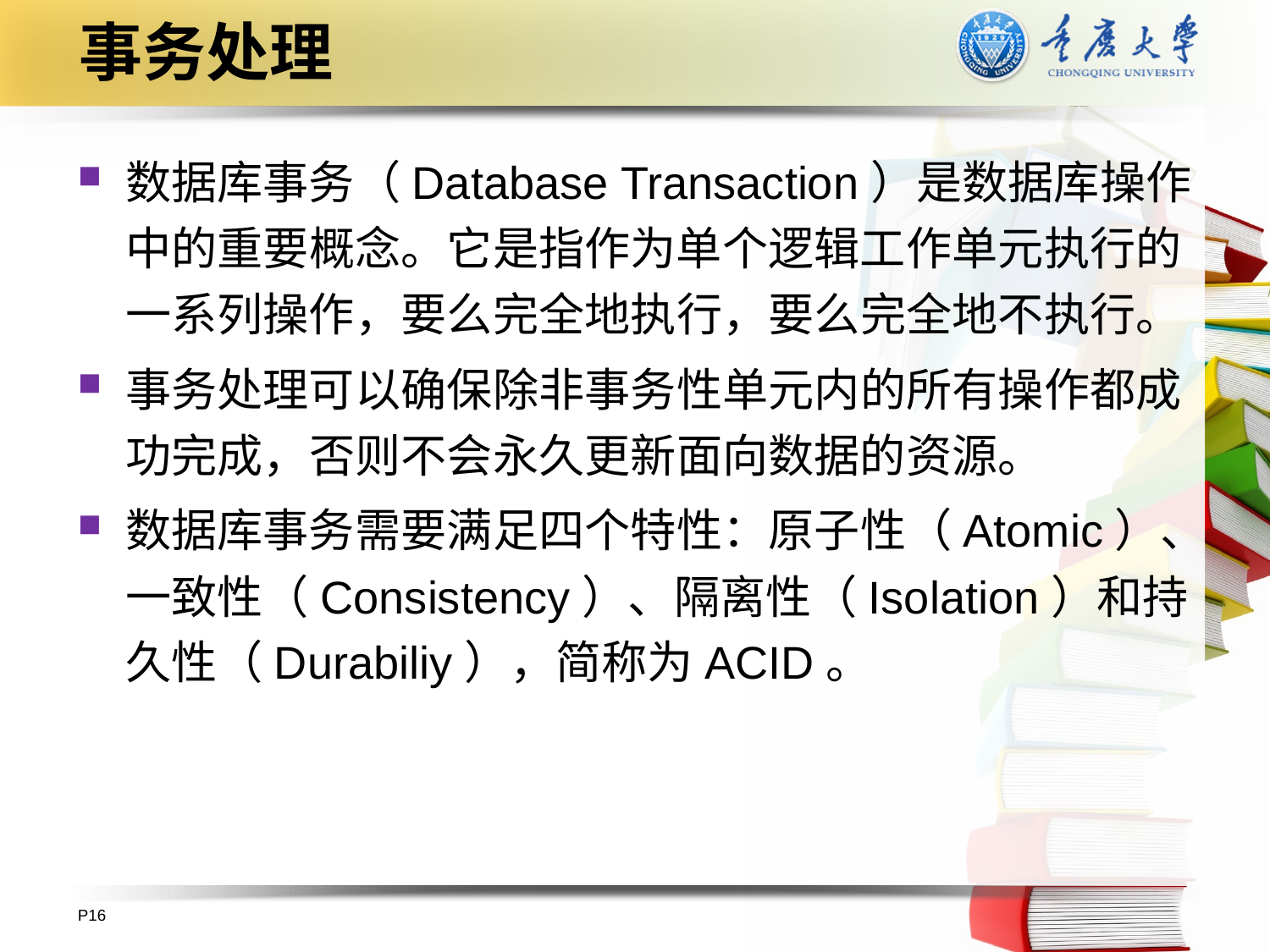

# 事务处理
数据库事务（Database Transaction）是数据库操作中的重要概念。它是指作为单个逻辑工作单元执行的一系列操作，要么完全地执行，要么完全地不执行。
事务处理可以确保除非事务性单元内的所有操作都成功完成，否则不会永久更新面向数据的资源。
数据库事务需要满足四个特性：原子性（Atomic）、一致性（Consistency）、隔离性（Isolation）和持久性（Durabiliy），简称为ACID。
P16